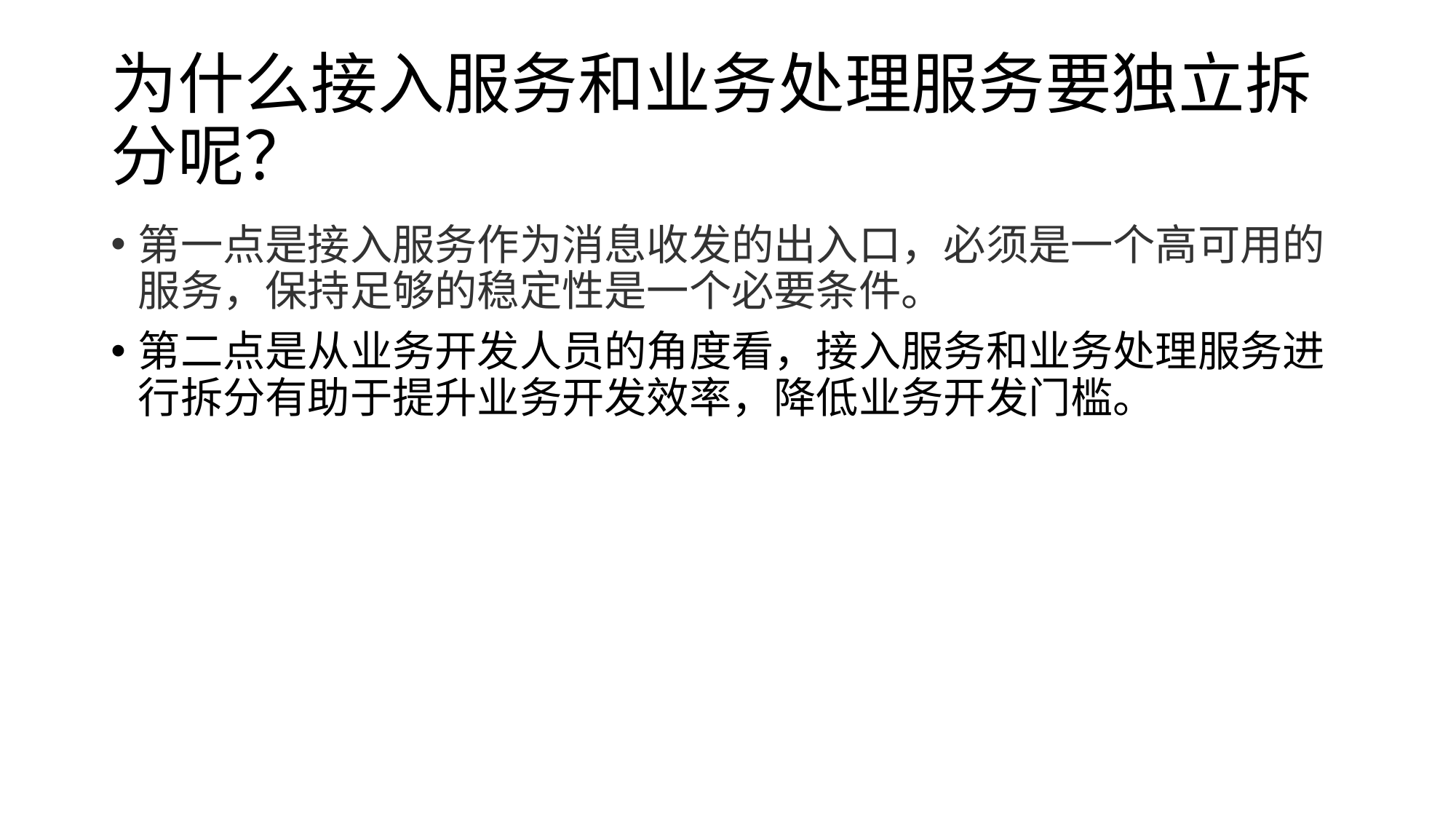

# 为什么接入服务和业务处理服务要独立拆分呢？
第一点是接入服务作为消息收发的出入口，必须是一个高可用的服务，保持足够的稳定性是一个必要条件。
第二点是从业务开发人员的角度看，接入服务和业务处理服务进行拆分有助于提升业务开发效率，降低业务开发门槛。